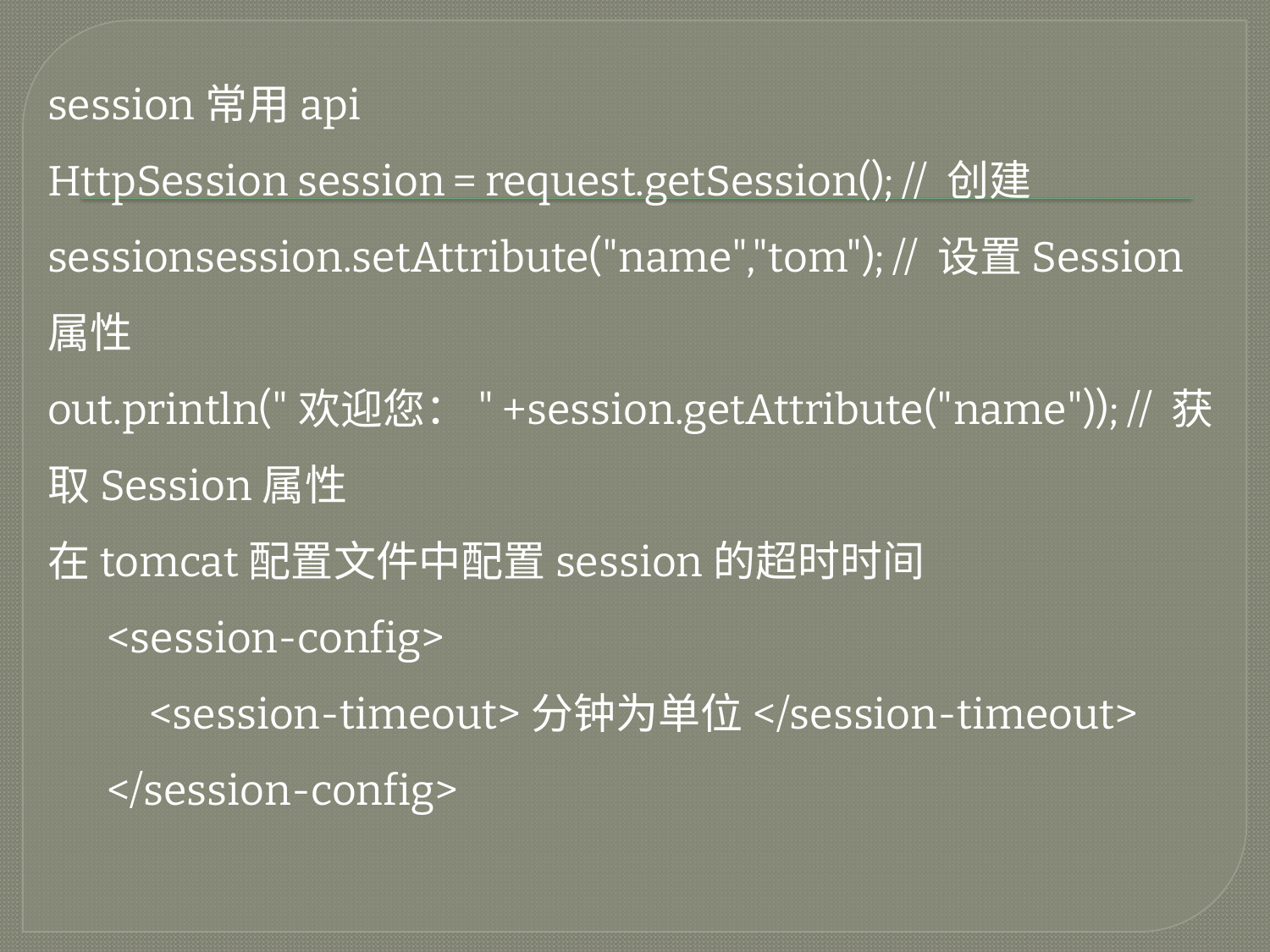

session常用api
HttpSession session = request.getSession(); // 创建sessionsession.setAttribute("name","tom"); // 设置Session属性
out.println("欢迎您：" +session.getAttribute("name")); // 获取Session属性
在tomcat配置文件中配置session的超时时间
       <session-config>
            <session-timeout>分钟为单位</session-timeout>
       </session-config>